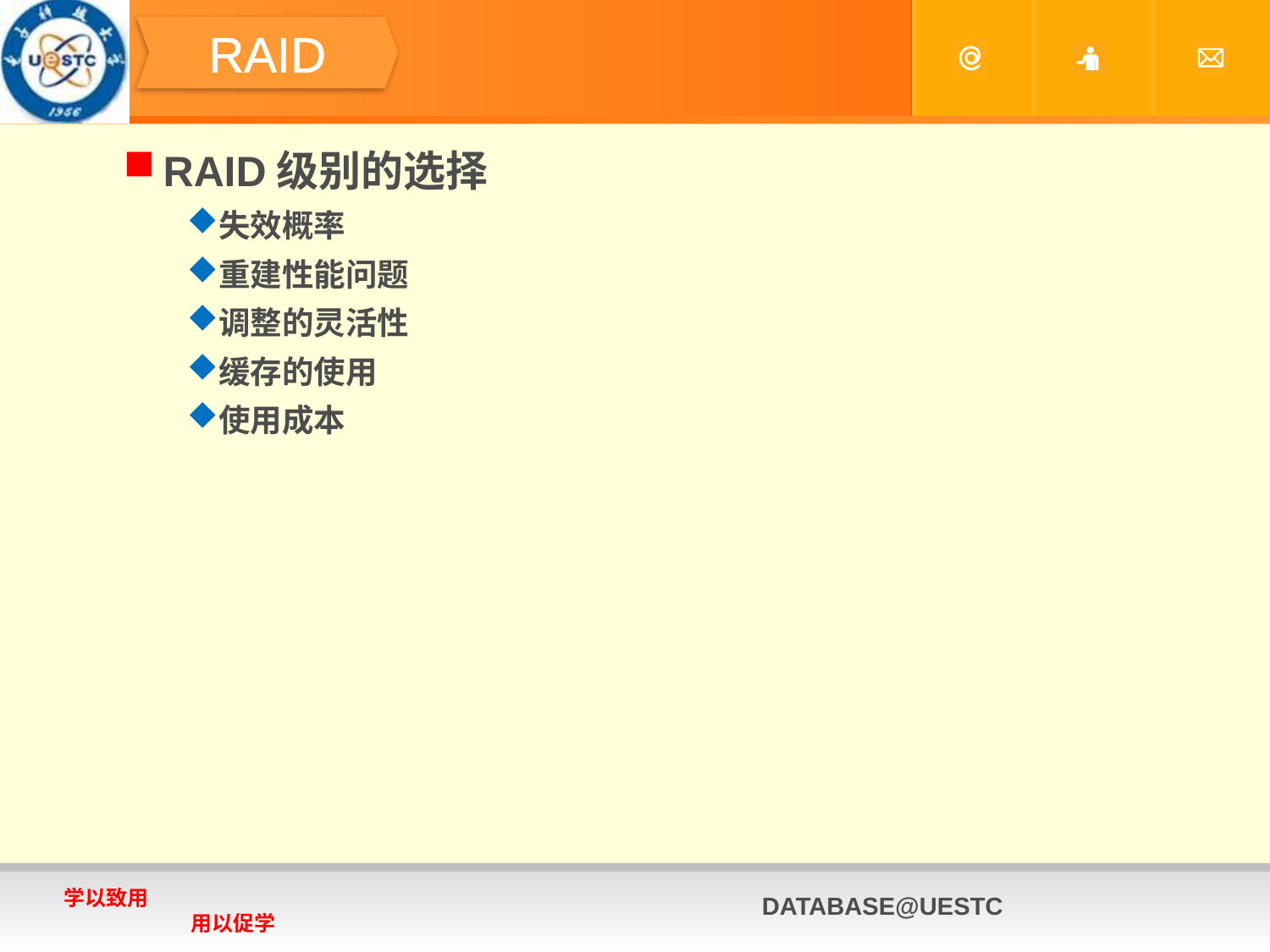

#
RAID
RAID级别的选择
失效概率
重建性能问题
调整的灵活性
缓存的使用
使用成本